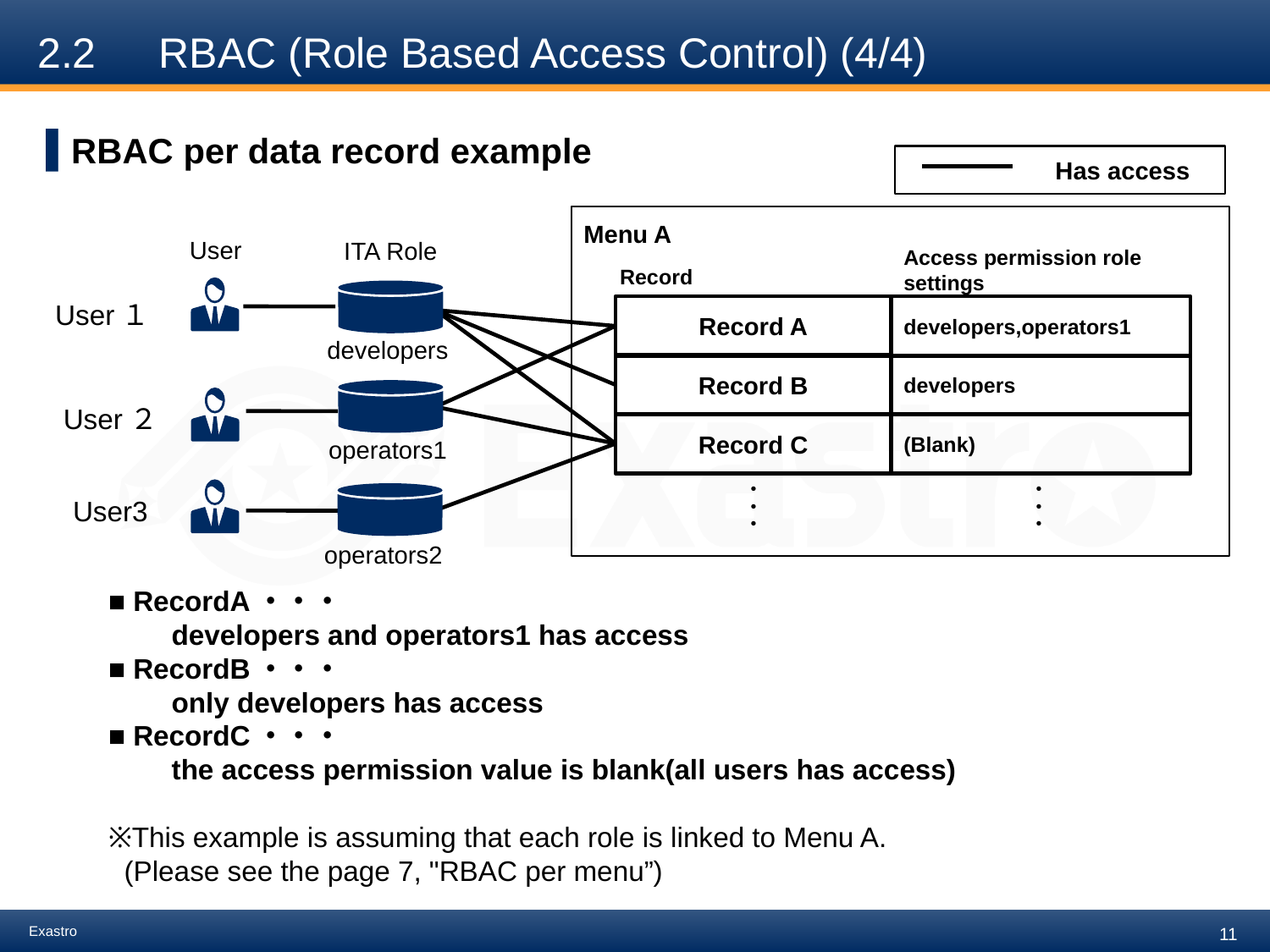

# 2.2　RBAC (Role Based Access Control) (4/4)
RBAC per data record example

Has access

Menu A
User
ITA Role
Access permission role settings
Record

・
User１
Record A
developers,operators1
Record B
developers
Record C
(Blank)
developers

・

User２

operators1

User3
・
・・・
・・・
operators2
■ RecordA・・・
　　developers and operators1 has access
■ RecordB・・・
　　only developers has access
■ RecordC・・・
　　the access permission value is blank(all users has access)

※This example is assuming that each role is linked to Menu A.
  (Please see the page 7, "RBAC per menu”)